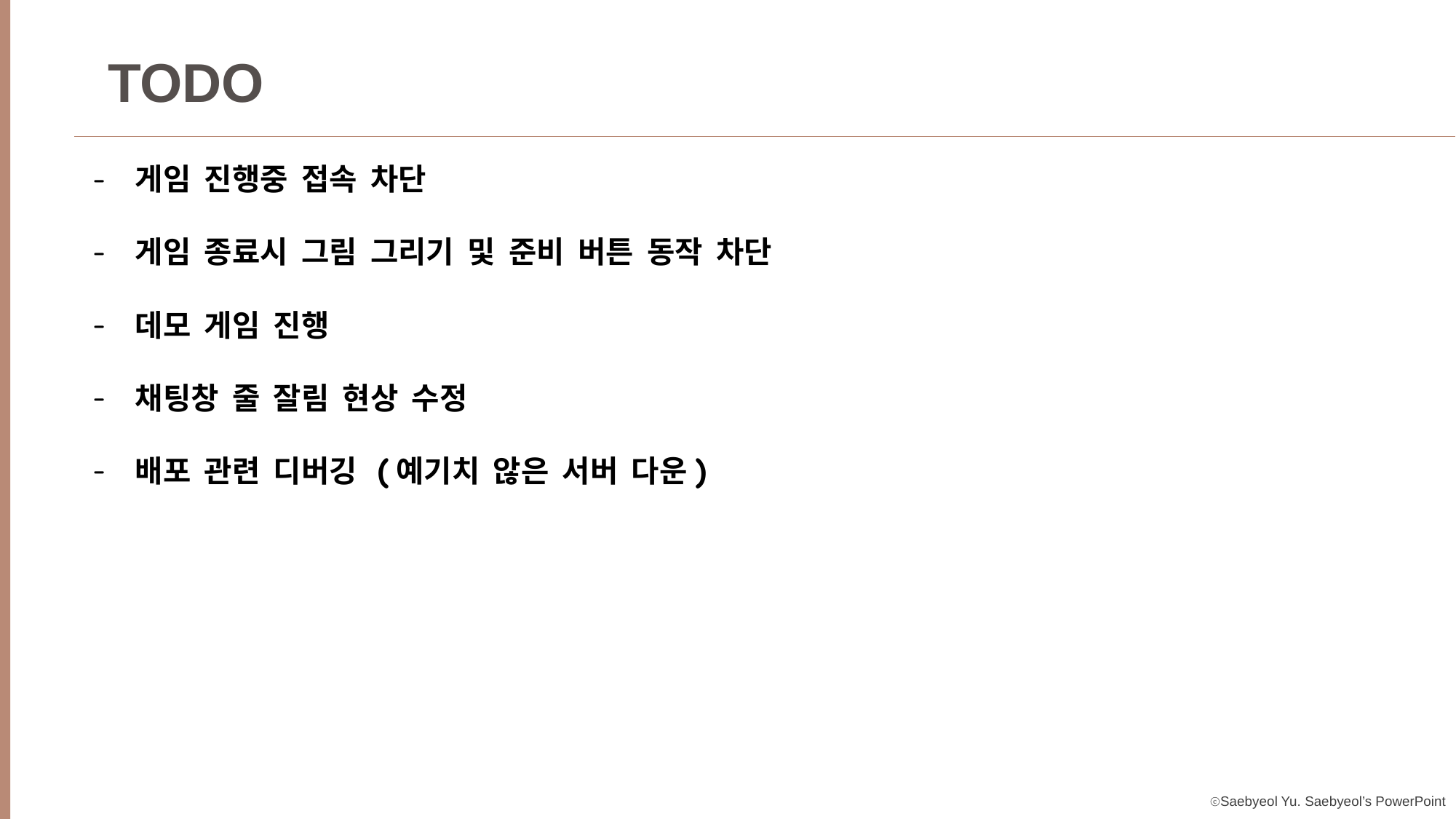

TODO
게임 진행중 접속 차단

게임 종료시 그림 그리기 및 준비 버튼 동작 차단

데모 게임 진행

채팅창 줄 잘림 현상 수정

배포 관련 디버깅 (예기치 않은 서버 다운)